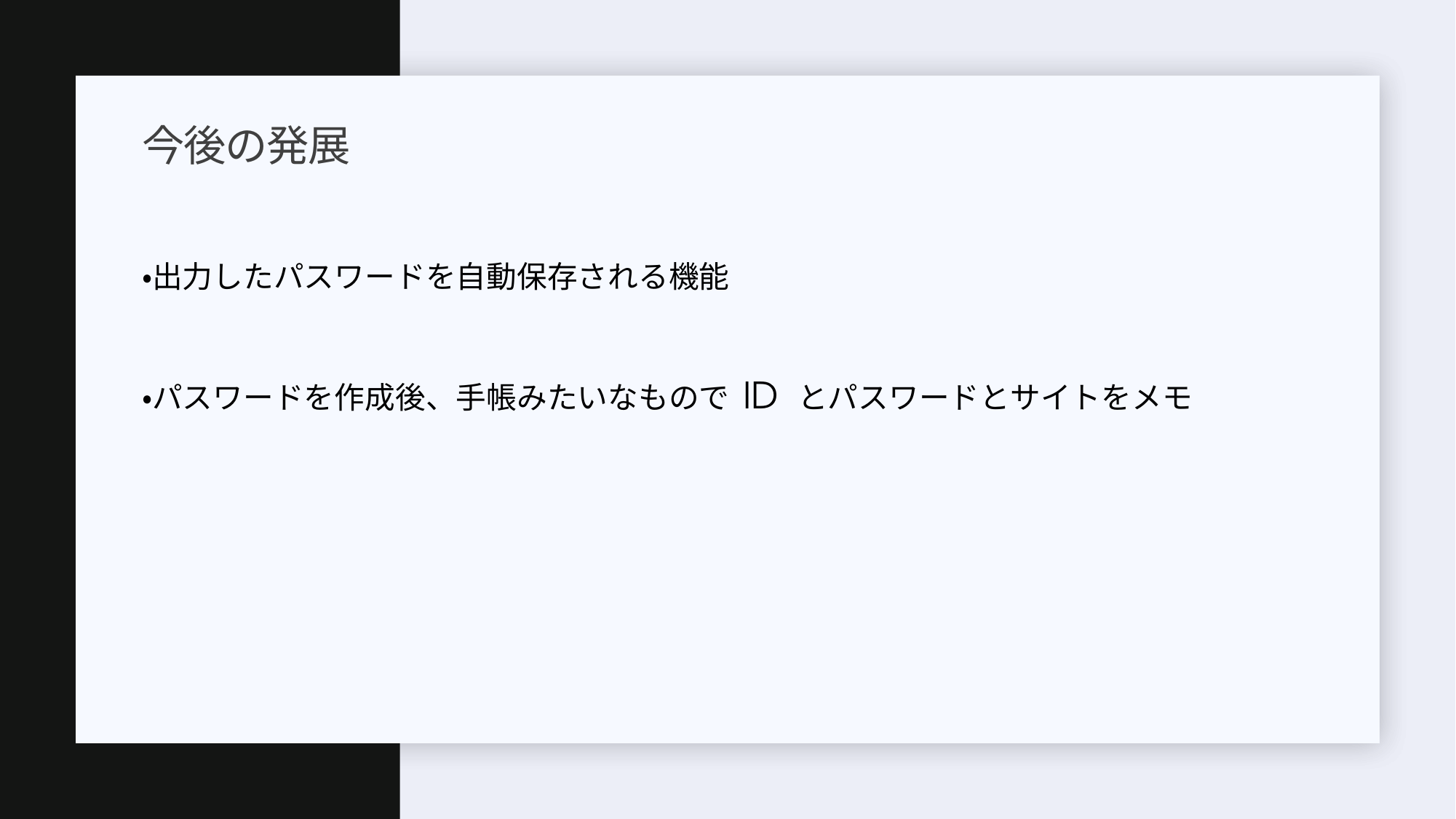

# 今後の発展
・出力したパスワードを自動保存される機能

・パスワードを作成後、手帳みたいなもので ID とパスワードとサイトをメモ